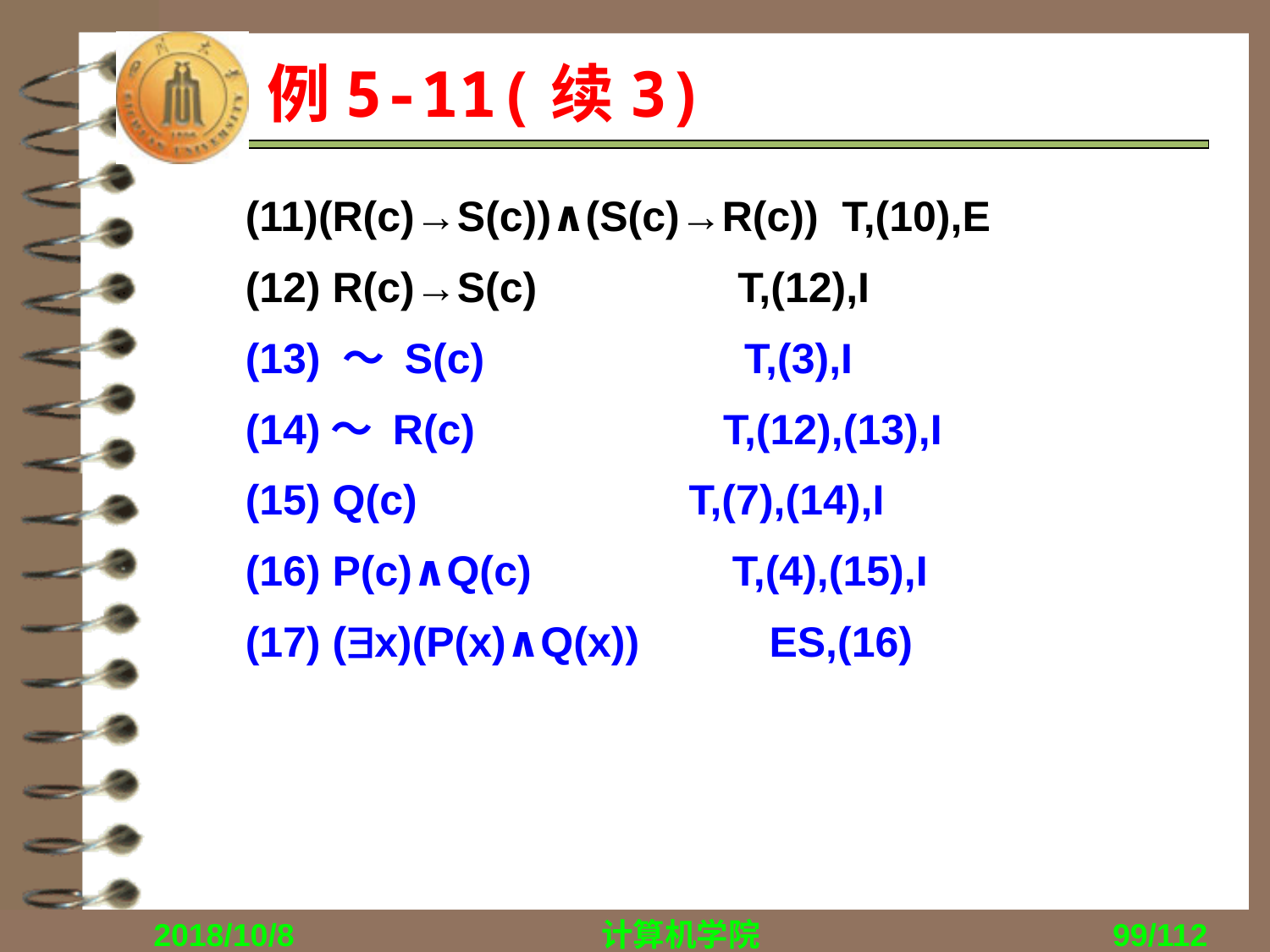

# 例5-11(续3)
(11)(R(c)→S(c))∧(S(c)→R(c))  T,(10),E
(12) R(c)→S(c)                 T,(12),I
(13) ～ S(c)                      T,(3),I
(14)～ R(c)                     T,(12),(13),I
(15) Q(c)                       T,(7),(14),I
(16) P(c)∧Q(c)                 T,(4),(15),I
(17) (∃x)(P(x)∧Q(x))           ES,(16)
2018/10/8
计算机学院
99/112